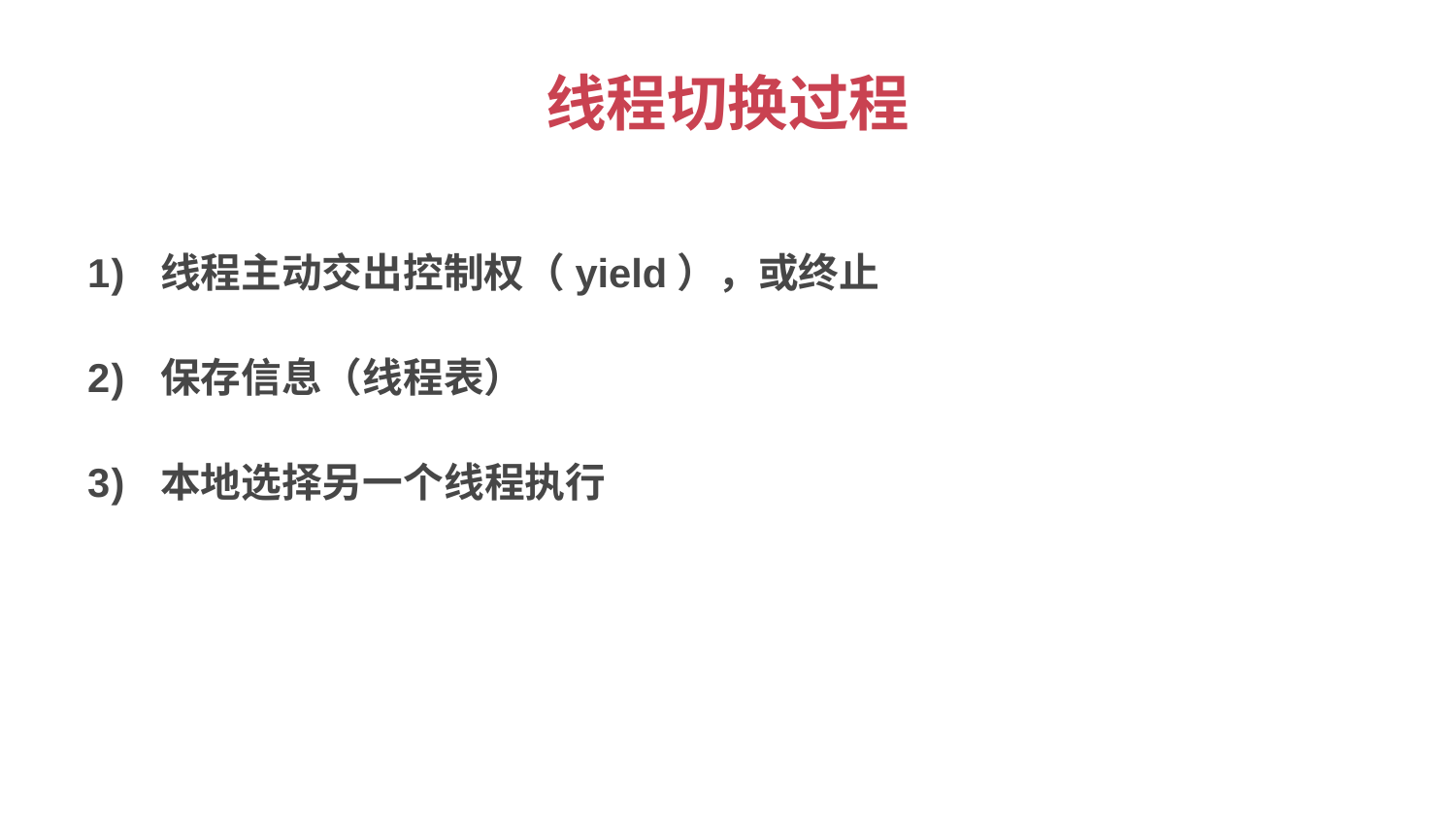

# 线程切换过程
线程主动交出控制权（yield），或终止
保存信息（线程表）
本地选择另一个线程执行